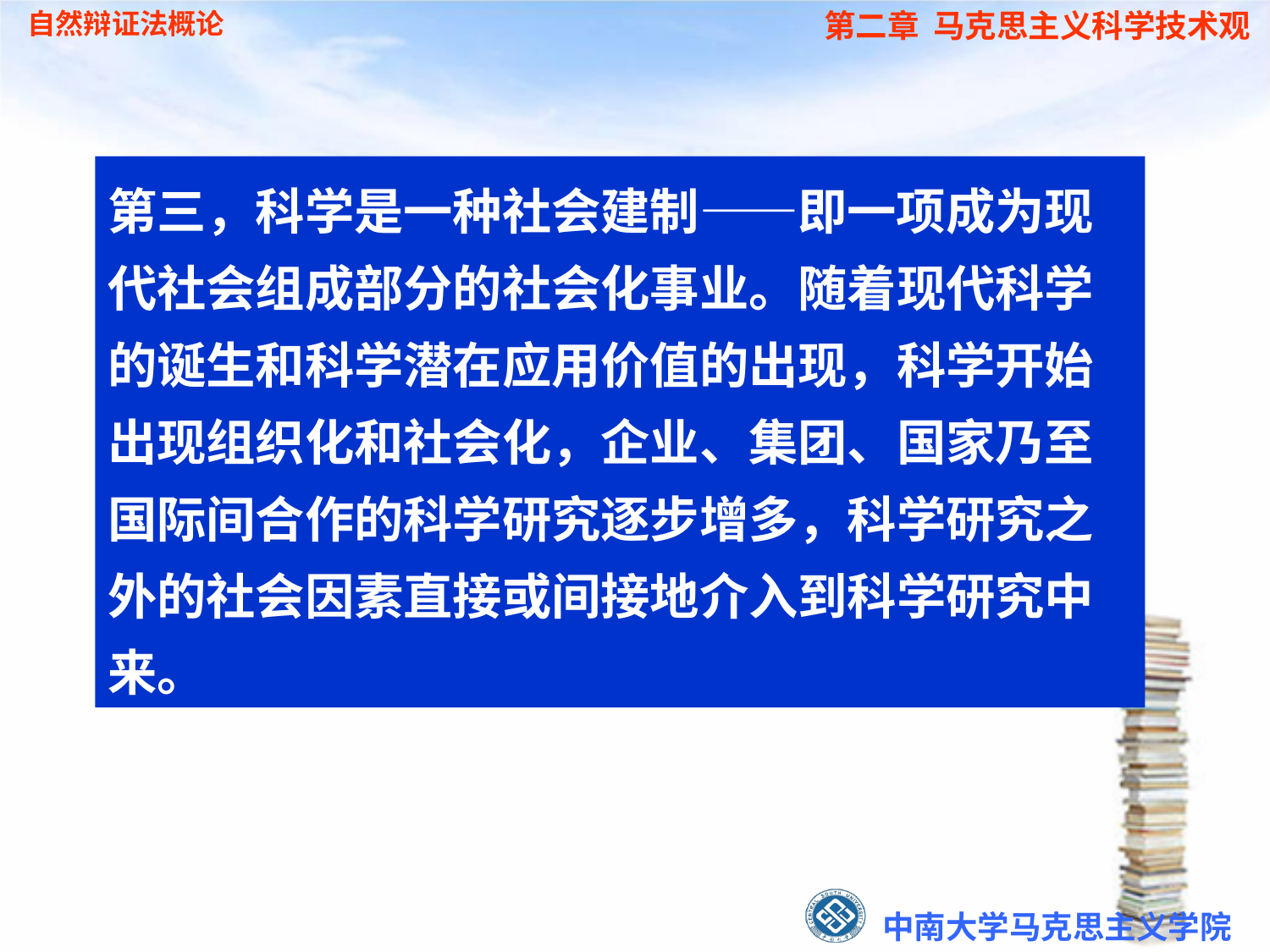

第三，科学是一种社会建制——即一项成为现代社会组成部分的社会化事业。随着现代科学的诞生和科学潜在应用价值的出现，科学开始出现组织化和社会化，企业、集团、国家乃至国际间合作的科学研究逐步增多，科学研究之外的社会因素直接或间接地介入到科学研究中来。